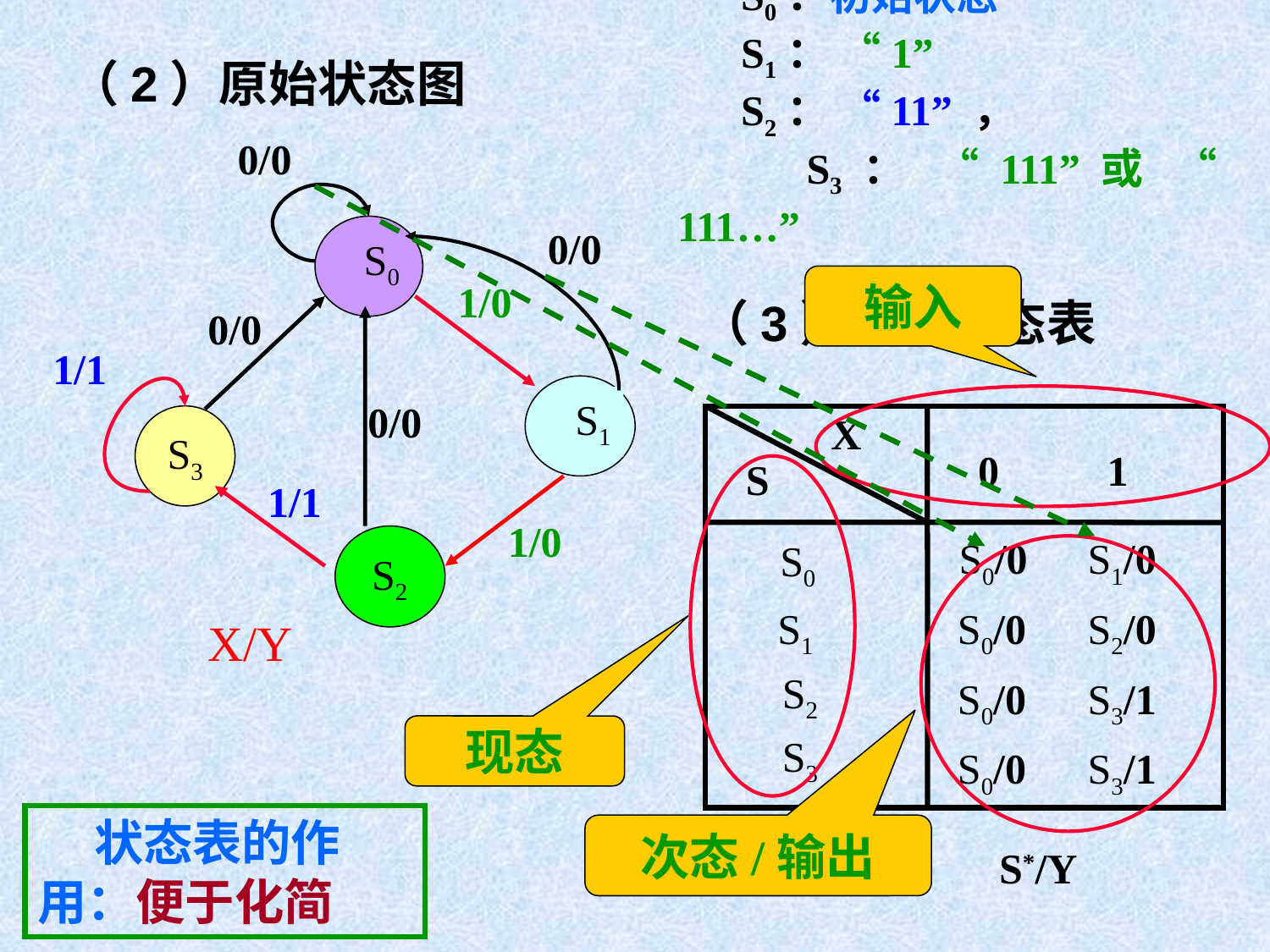

S0：初始状态
      S1： “1”
      S2： “11” ，
      S3： “111”或 “ 111…”
（2）原始状态图
0/0

S0

0/0
输入

1/0

（3）原始状态表
0/0

1/1

S1
0/0
X

S3

0
1
S

现态
1/1

1/0

S2
S0/0
S1/0
S0

次态/输出
S1
S0/0
S2/0
X/Y
S2

S0/0
S3/1
S3

S0/0
S3/1
    状态表的作用：便于化简
S*/Y